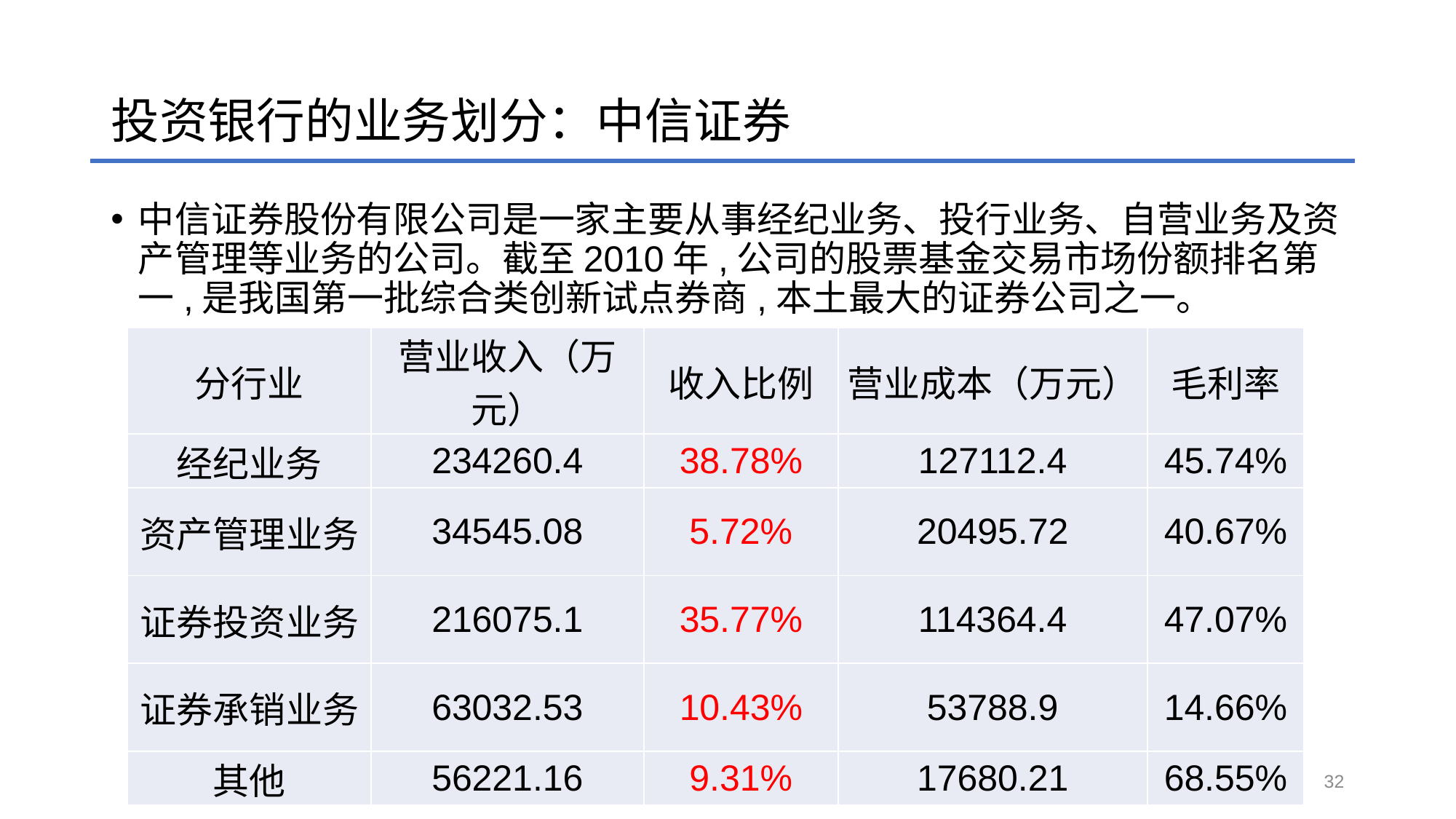

# 投资银行的业务划分：中信证券
中信证券股份有限公司是一家主要从事经纪业务、投行业务、自营业务及资产管理等业务的公司。截至2010年,公司的股票基金交易市场份额排名第一,是我国第一批综合类创新试点券商,本土最大的证券公司之一。
| 分行业 | 营业收入（万元） | 收入比例 | 营业成本（万元） | 毛利率 |
| --- | --- | --- | --- | --- |
| 经纪业务 | 234260.4 | 38.78% | 127112.4 | 45.74% |
| 资产管理业务 | 34545.08 | 5.72% | 20495.72 | 40.67% |
| 证券投资业务 | 216075.1 | 35.77% | 114364.4 | 47.07% |
| 证券承销业务 | 63032.53 | 10.43% | 53788.9 | 14.66% |
| 其他 | 56221.16 | 9.31% | 17680.21 | 68.55% |
32